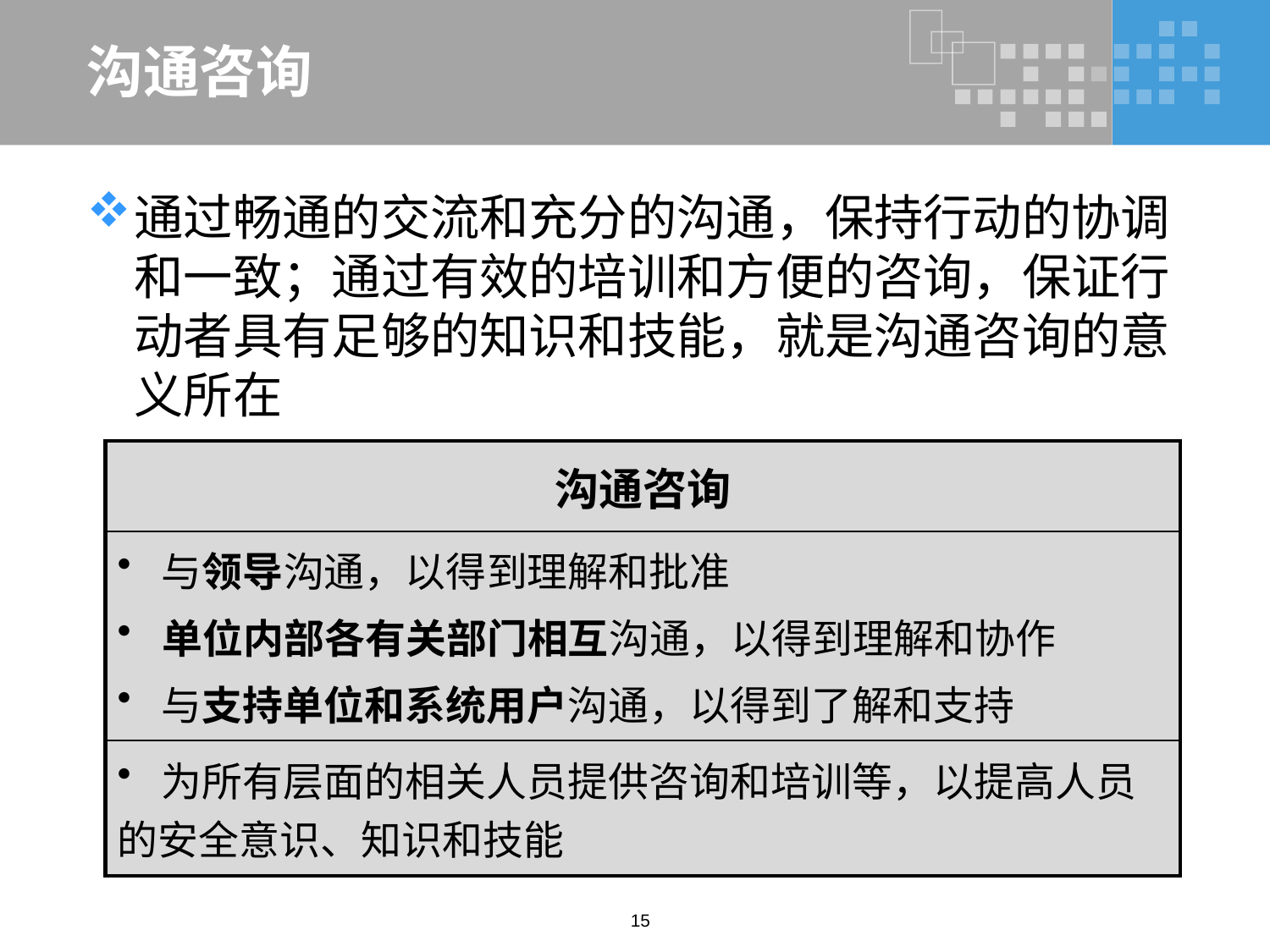

# 沟通咨询
通过畅通的交流和充分的沟通，保持行动的协调和一致；通过有效的培训和方便的咨询，保证行动者具有足够的知识和技能，就是沟通咨询的意义所在

| 沟通咨询 |
| --- |
| 与领导沟通，以得到理解和批准 单位内部各有关部门相互沟通，以得到理解和协作 与支持单位和系统用户沟通，以得到了解和支持 |
| 为所有层面的相关人员提供咨询和培训等，以提高人员的安全意识、知识和技能 |
15